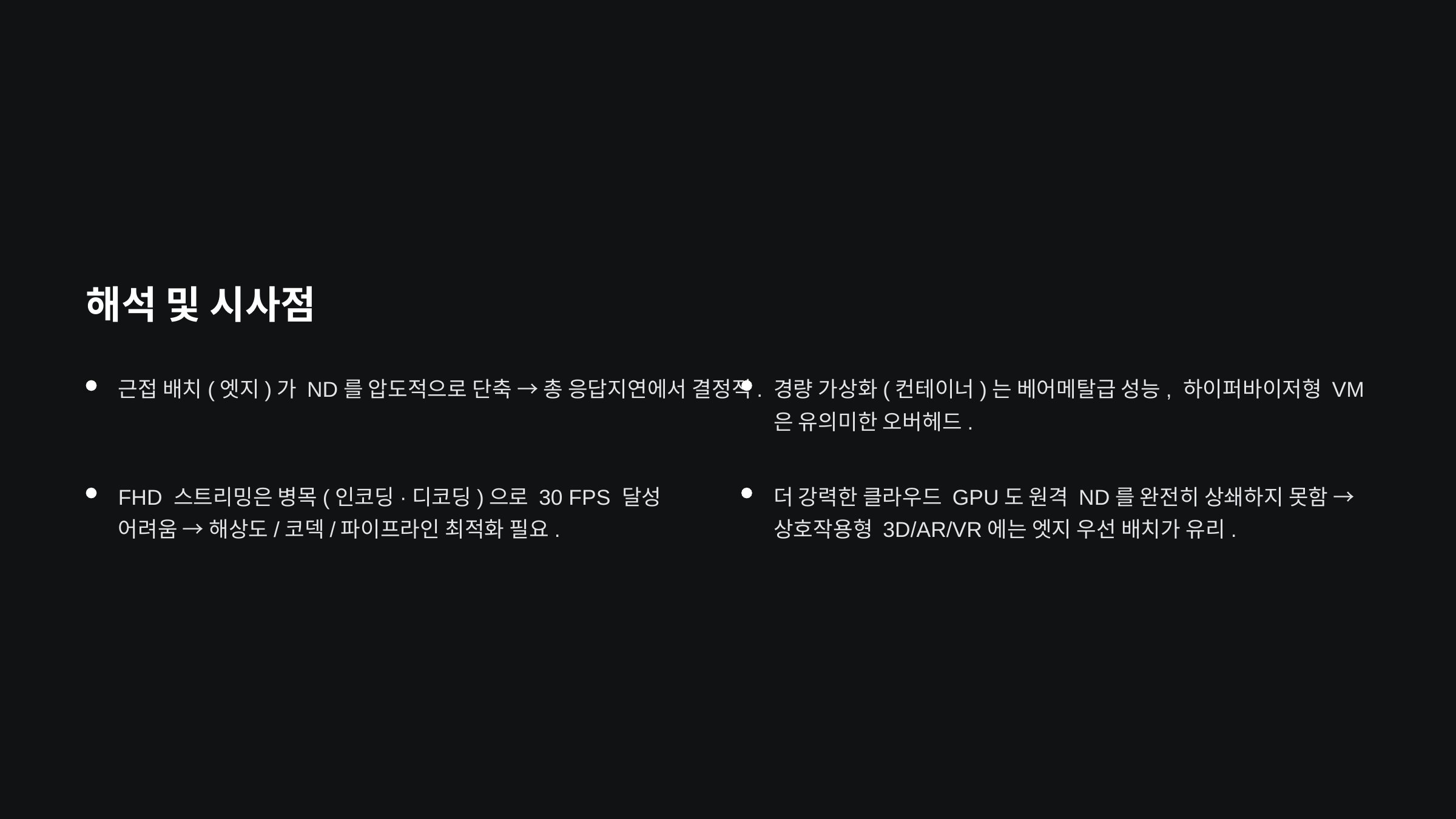

해석 및 시사점
근접 배치(엣지)가 ND를 압도적으로 단축 → 총 응답지연에서 결정적.
경량 가상화(컨테이너)는 베어메탈급 성능, 하이퍼바이저형 VM은 유의미한 오버헤드.

FHD 스트리밍은 병목(인코딩·디코딩)으로 30 FPS 달성 어려움 → 해상도/코덱/파이프라인 최적화 필요.
더 강력한 클라우드 GPU도 원격 ND를 완전히 상쇄하지 못함 → 상호작용형 3D/AR/VR에는 엣지 우선 배치가 유리.